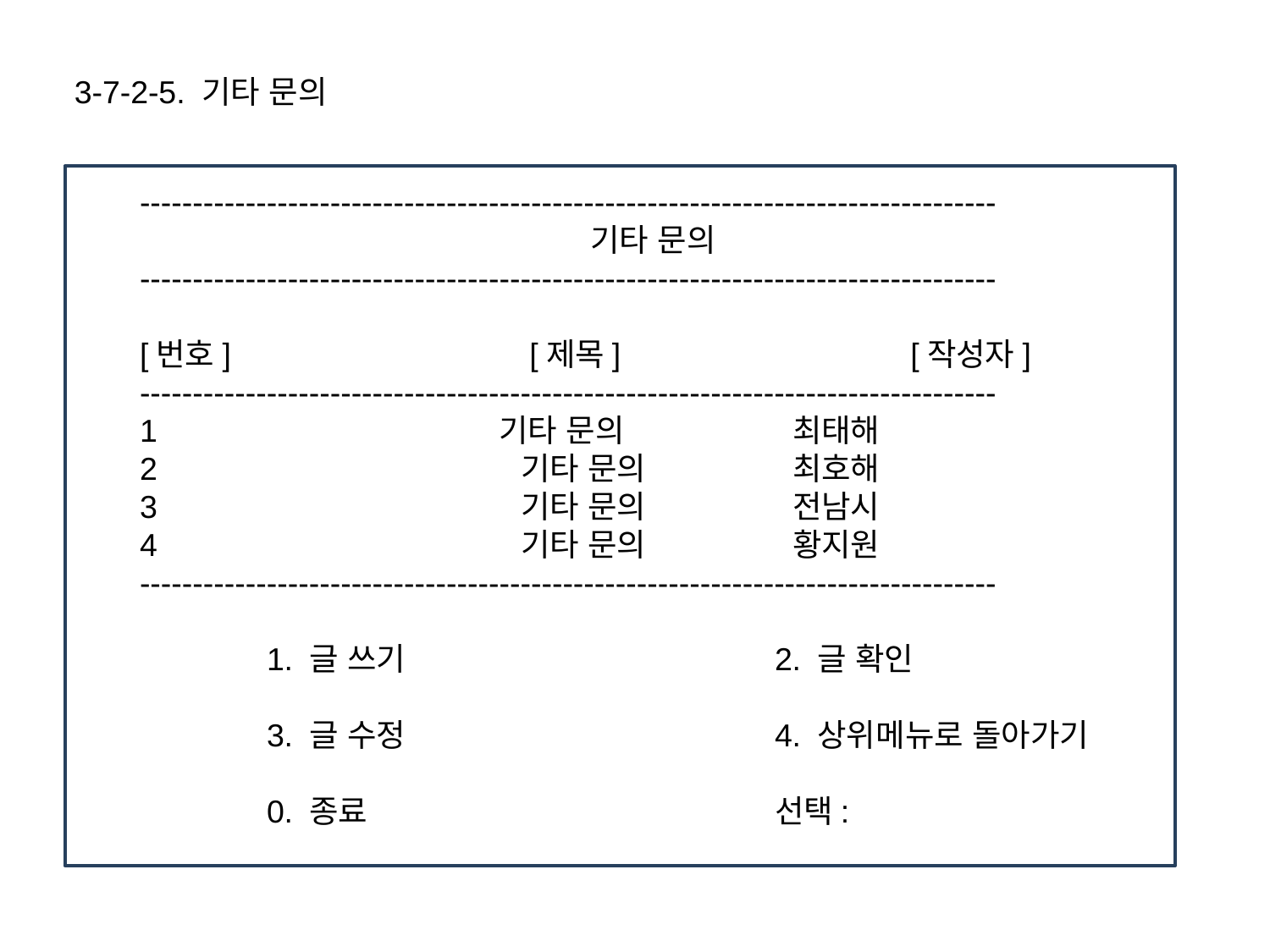

3-7-2-5. 기타 문의

---------------------------------------------------------------------------------
			       기타 문의
---------------------------------------------------------------------------------

[번호]   			 [제목]		        	 [작성자]
---------------------------------------------------------------------------------
1		           기타 문의		  최태해
2			기타 문의		  최호해
3			기타 문의		  전남시
4			기타 문의		  황지원
---------------------------------------------------------------------------------

	1. 글 쓰기  			2. 글 확인

	3. 글 수정      			4. 상위메뉴로 돌아가기

	0. 종료				선택: